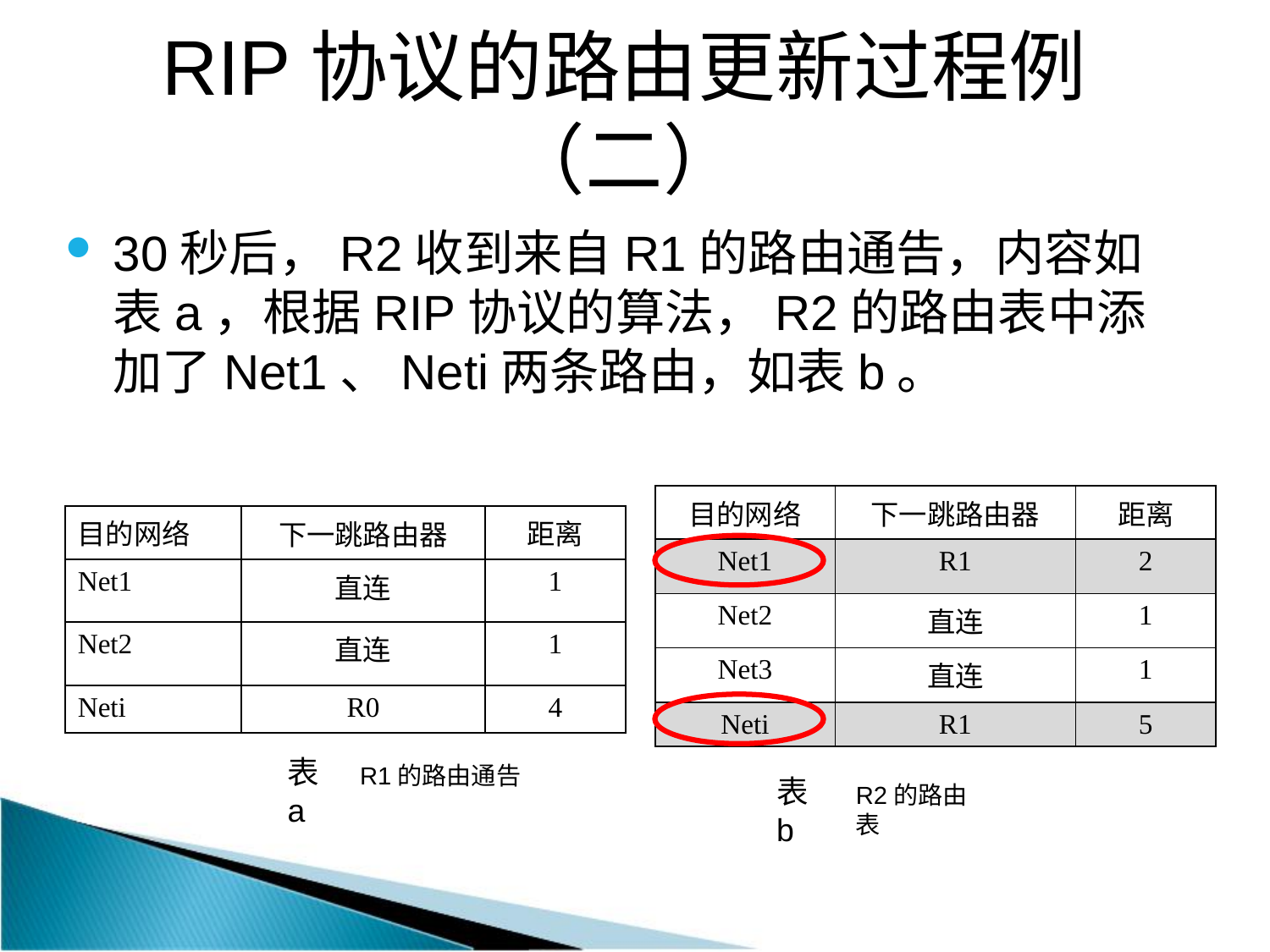

# RIP协议的路由更新过程例（二）
30秒后，R2收到来自R1的路由通告，内容如表a，根据RIP协议的算法，R2的路由表中添加了Net1、Neti两条路由，如表b。
| 目的网络 | 下一跳路由器 | 距离 |
| --- | --- | --- |
| Net1 | R1 | 2 |
| Net2 | 直连 | 1 |
| Net3 | 直连 | 1 |
| Neti | R1 | 5 |
| 目的网络 | 下一跳路由器 | 距离 |
| --- | --- | --- |
| Net1 | 直连 | 1 |
| Net2 | 直连 | 1 |
| Neti | R0 | 4 |

表a
R1的路由通告
表b
R2的路由表